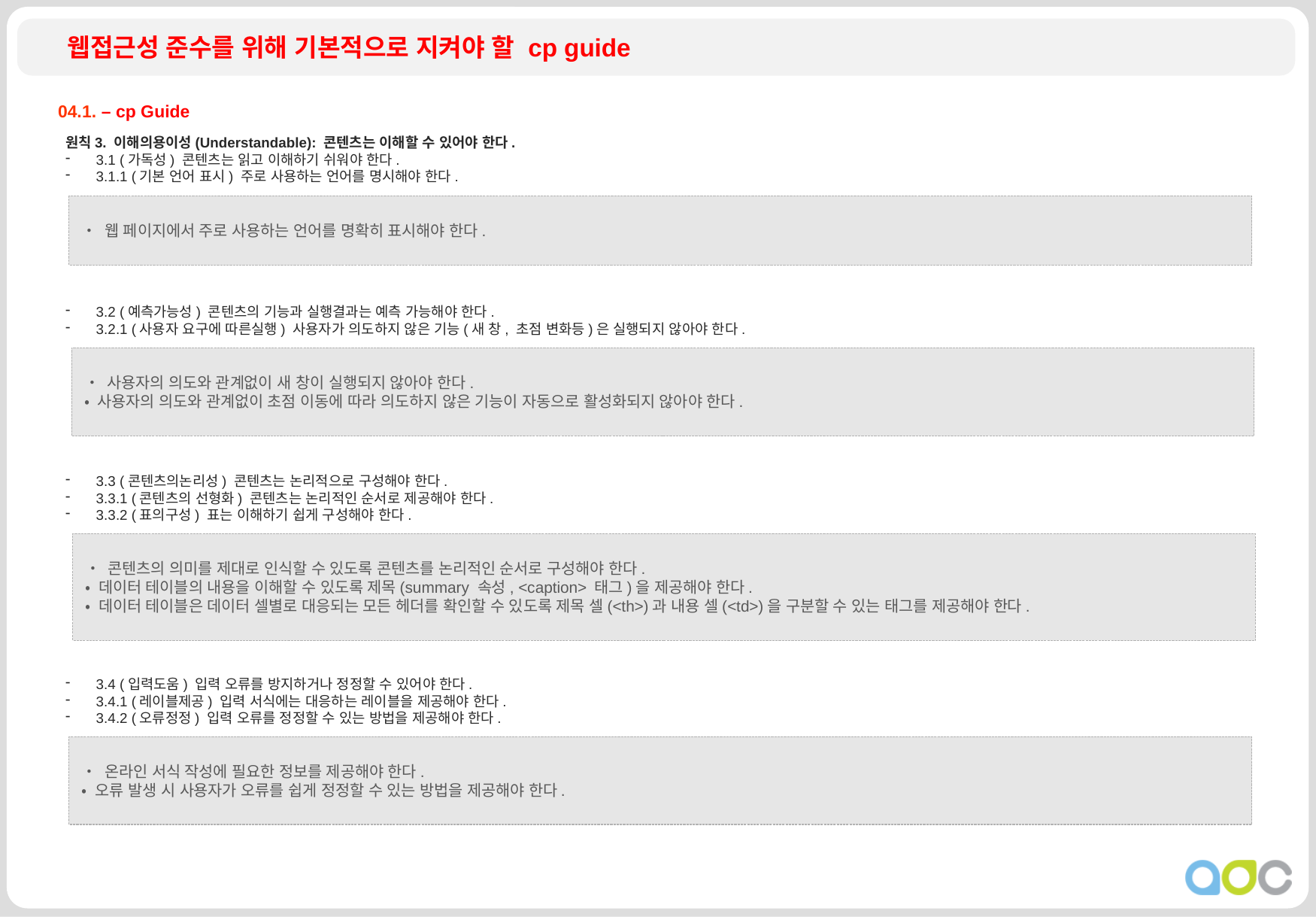

웹접근성 준수를 위해 기본적으로 지켜야 할 cp guide
04.1. – cp Guide
원칙3. 이해의용이성(Understandable): 콘텐츠는 이해할 수 있어야 한다.
 3.1 (가독성) 콘텐츠는 읽고 이해하기 쉬워야 한다.
 3.1.1 (기본 언어 표시) 주로 사용하는 언어를 명시해야 한다.

 3.2 (예측가능성) 콘텐츠의 기능과 실행결과는 예측 가능해야 한다.
 3.2.1 (사용자 요구에 따른실행) 사용자가 의도하지 않은 기능(새 창, 초점 변화등)은 실행되지 않아야 한다.

 3.3 (콘텐츠의논리성) 콘텐츠는 논리적으로 구성해야 한다.
 3.3.1 (콘텐츠의 선형화) 콘텐츠는 논리적인 순서로 제공해야 한다.
 3.3.2 (표의구성) 표는 이해하기 쉽게 구성해야 한다.

 3.4 (입력도움) 입력 오류를 방지하거나 정정할 수 있어야 한다.
 3.4.1 (레이블제공) 입력 서식에는 대응하는 레이블을 제공해야 한다.
 3.4.2 (오류정정) 입력 오류를 정정할 수 있는 방법을 제공해야 한다.

• 웹 페이지에서 주로 사용하는 언어를 명확히 표시해야 한다.

• 사용자의 의도와 관계없이 새 창이 실행되지 않아야 한다.
• 사용자의 의도와 관계없이 초점 이동에 따라 의도하지 않은 기능이 자동으로 활성화되지 않아야 한다.

• 콘텐츠의 의미를 제대로 인식할 수 있도록 콘텐츠를 논리적인 순서로 구성해야 한다.
• 데이터 테이블의 내용을 이해할 수 있도록 제목(summary 속성, <caption> 태그)을 제공해야 한다.
• 데이터 테이블은 데이터 셀별로 대응되는 모든 헤더를 확인할 수 있도록 제목 셀(<th>)과 내용 셀(<td>)을 구분할 수 있는 태그를 제공해야 한다.

• 온라인 서식 작성에 필요한 정보를 제공해야 한다.
• 오류 발생 시 사용자가 오류를 쉽게 정정할 수 있는 방법을 제공해야 한다.